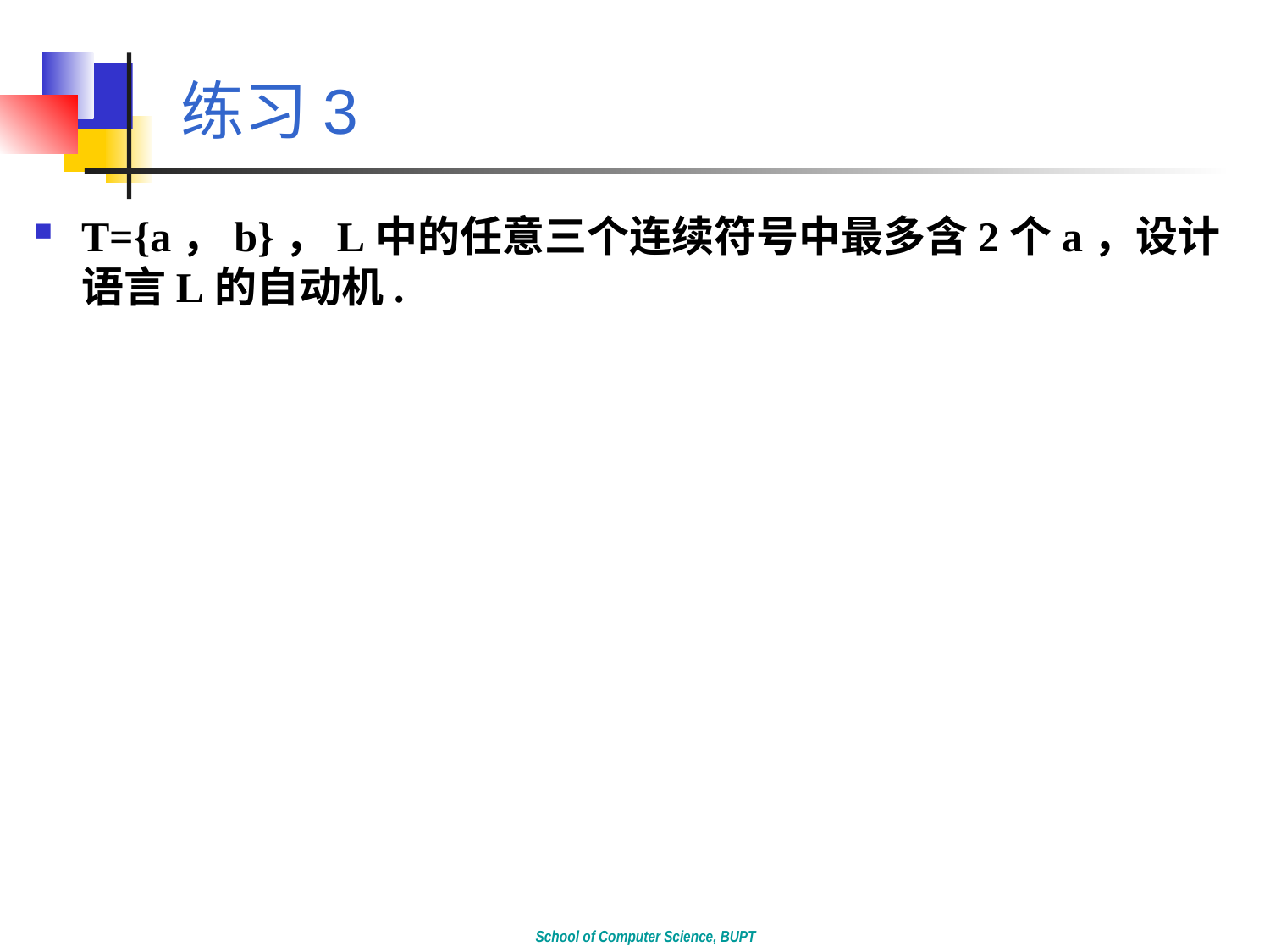

练习3
T={a，b}，L中的任意三个连续符号中最多含2个a，设计语言L的自动机.

School of Computer Science, BUPT